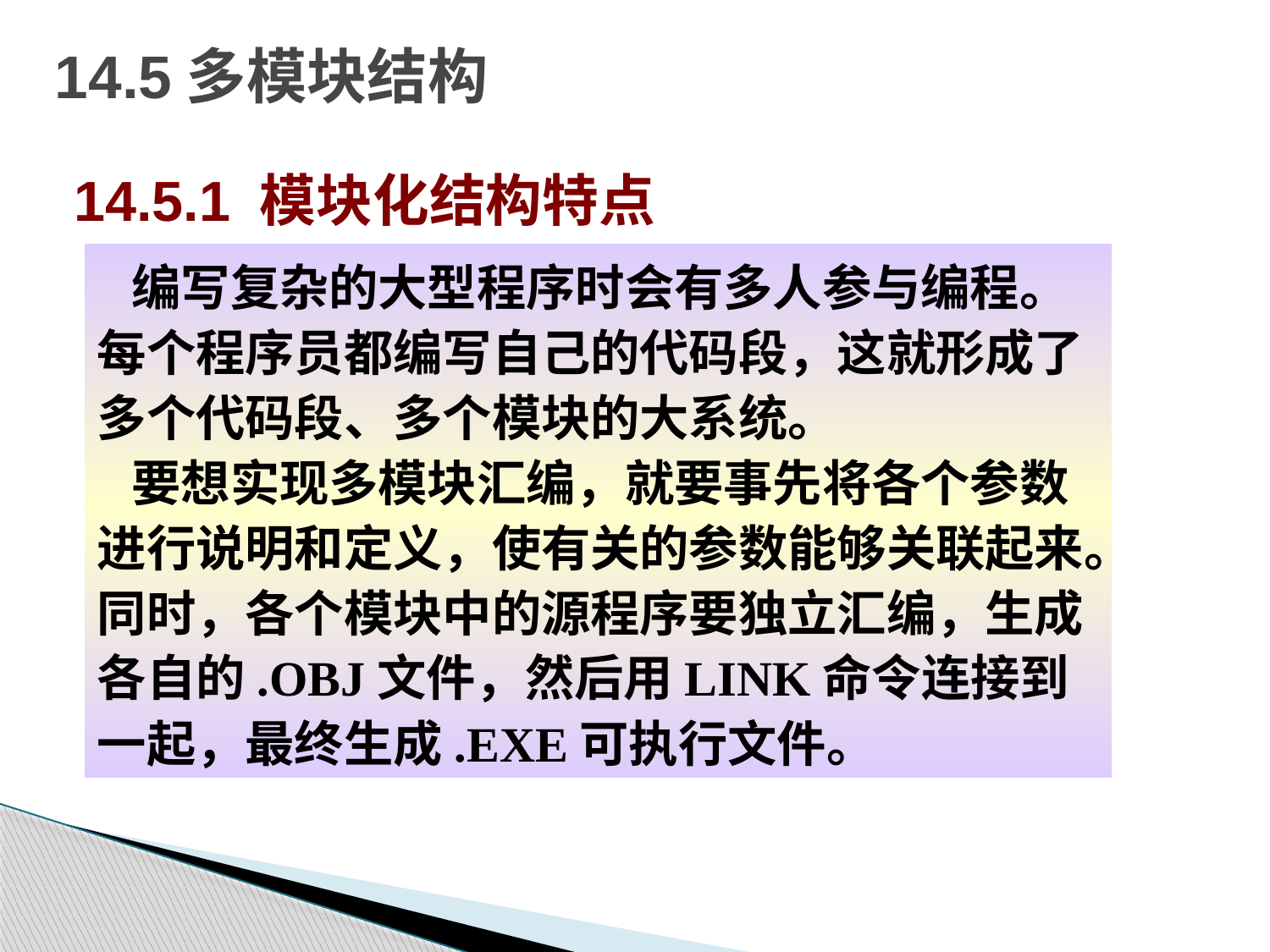

# 14.5多模块结构
14.5.1 模块化结构特点
  编写复杂的大型程序时会有多人参与编程。每个程序员都编写自己的代码段，这就形成了多个代码段、多个模块的大系统。
  要想实现多模块汇编，就要事先将各个参数进行说明和定义，使有关的参数能够关联起来。同时，各个模块中的源程序要独立汇编，生成各自的.OBJ文件，然后用LINK命令连接到一起，最终生成.EXE可执行文件。